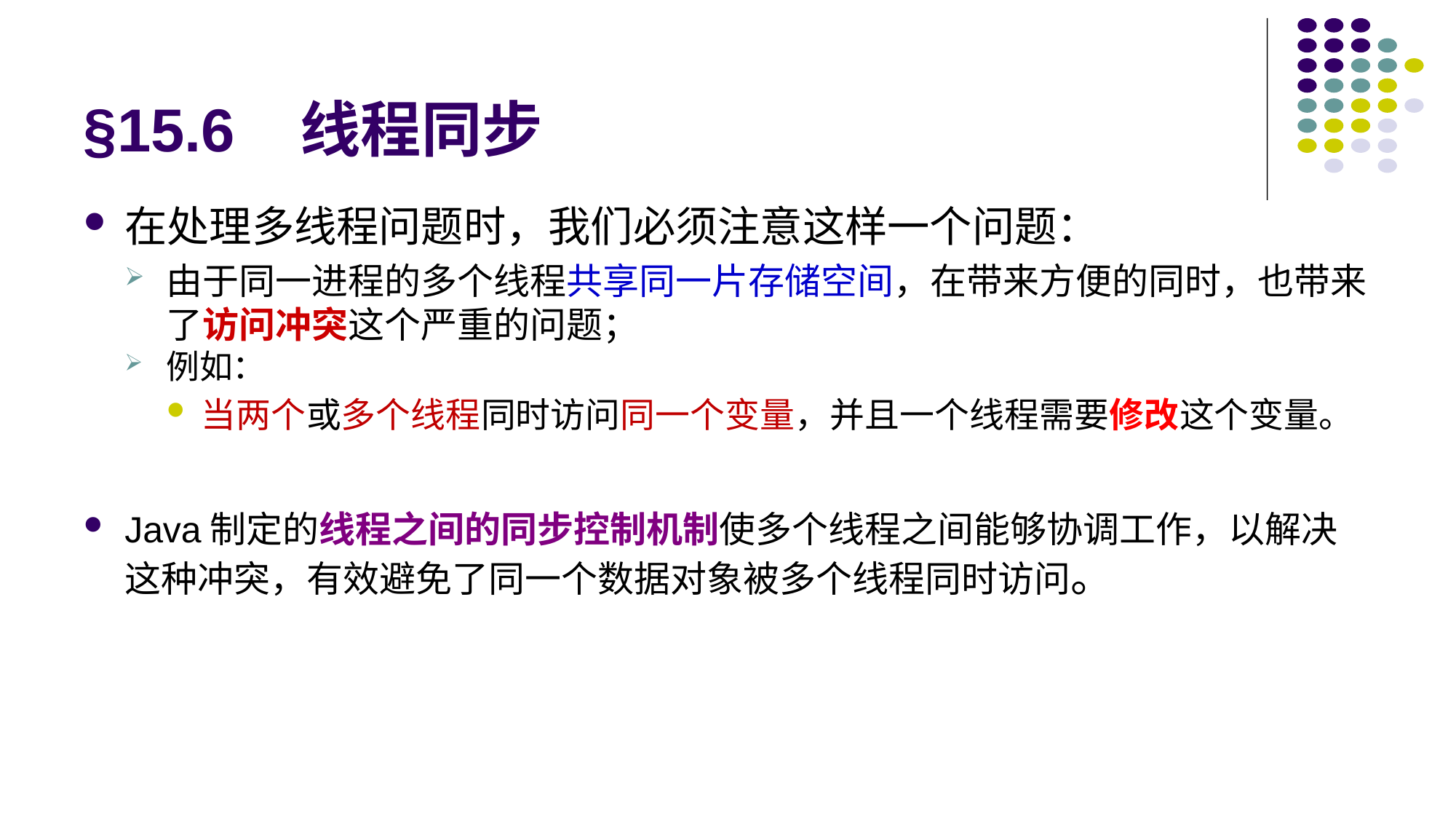

# §15.6   线程同步
在处理多线程问题时，我们必须注意这样一个问题：
由于同一进程的多个线程共享同一片存储空间，在带来方便的同时，也带来了访问冲突这个严重的问题；
例如：
当两个或多个线程同时访问同一个变量，并且一个线程需要修改这个变量。

Java制定的线程之间的同步控制机制使多个线程之间能够协调工作，以解决这种冲突，有效避免了同一个数据对象被多个线程同时访问。

50